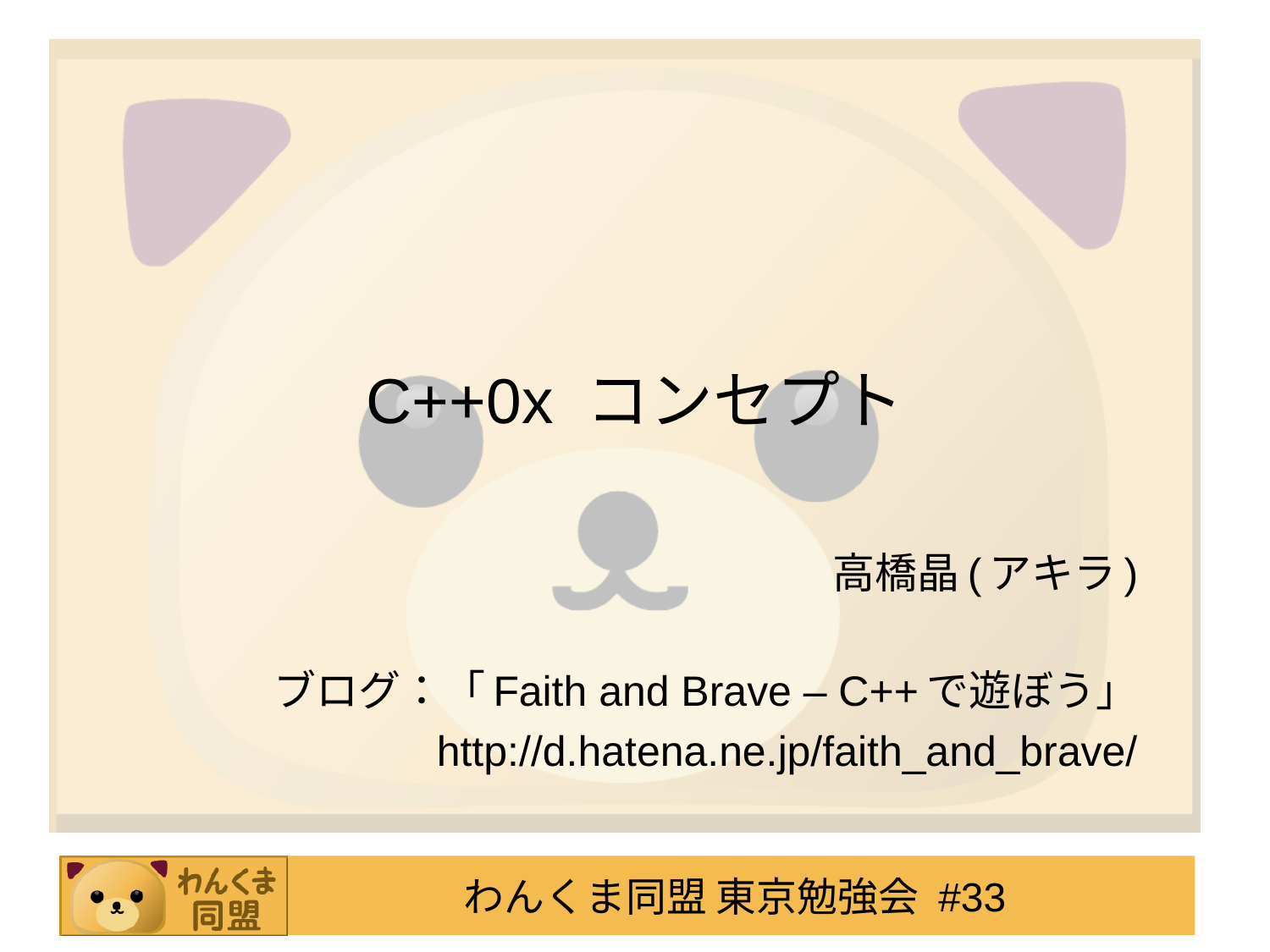

# C++0x コンセプト
高橋晶(アキラ)

ブログ：「Faith and Brave – C++で遊ぼう」
http://d.hatena.ne.jp/faith_and_brave/